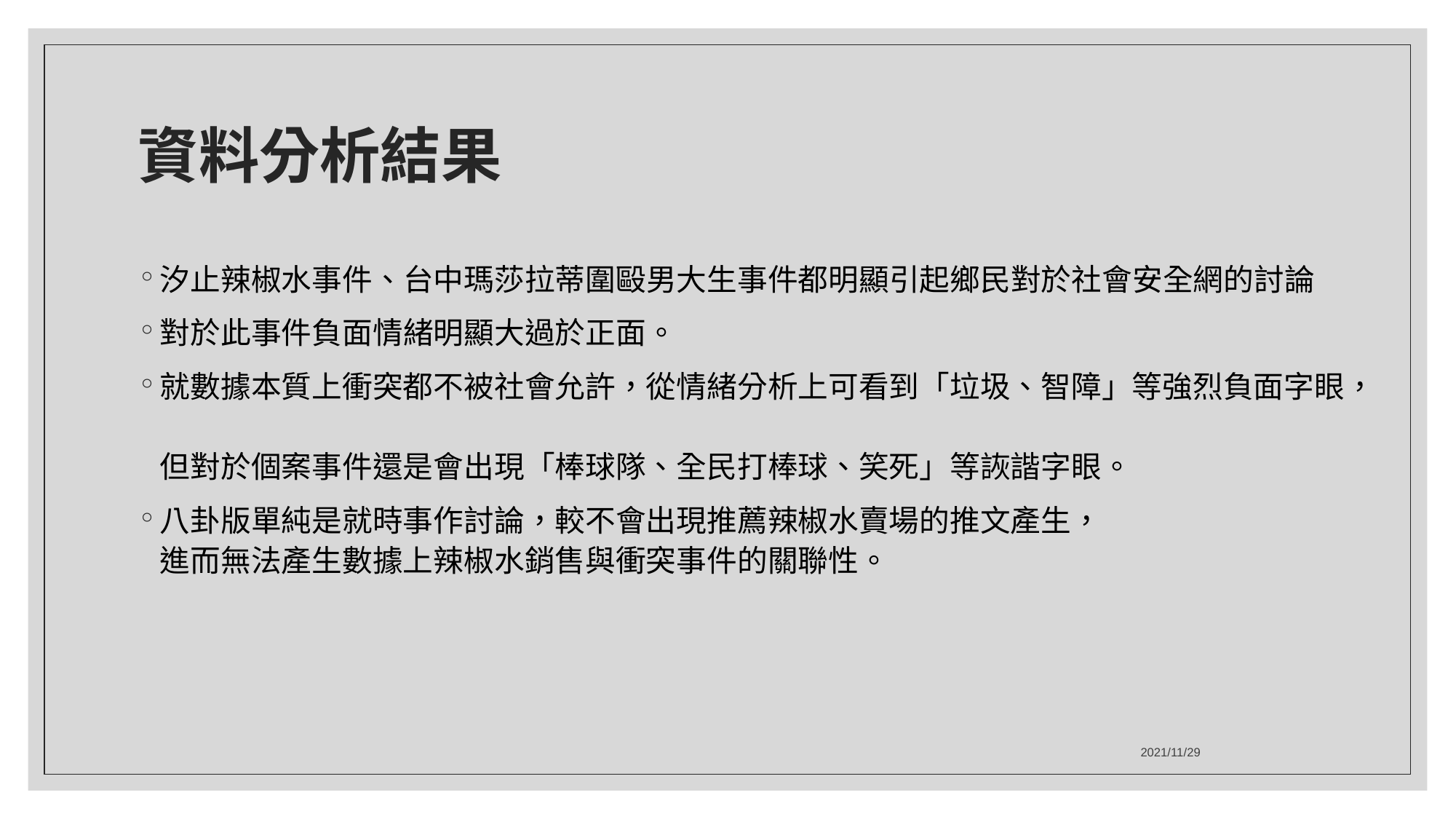

# 資料分析結果
汐止辣椒水事件、台中瑪莎拉蒂圍毆男大生事件都明顯引起鄉民對於社會安全網的討論
對於此事件負面情緒明顯大過於正面。
就數據本質上衝突都不被社會允許，從情緒分析上可看到「垃圾、智障」等強烈負面字眼，
但對於個案事件還是會出現「棒球隊、全民打棒球、笑死」等詼諧字眼。
八卦版單純是就時事作討論，較不會出現推薦辣椒水賣場的推文產生，
進而無法產生數據上辣椒水銷售與衝突事件的關聯性。

2021/11/29